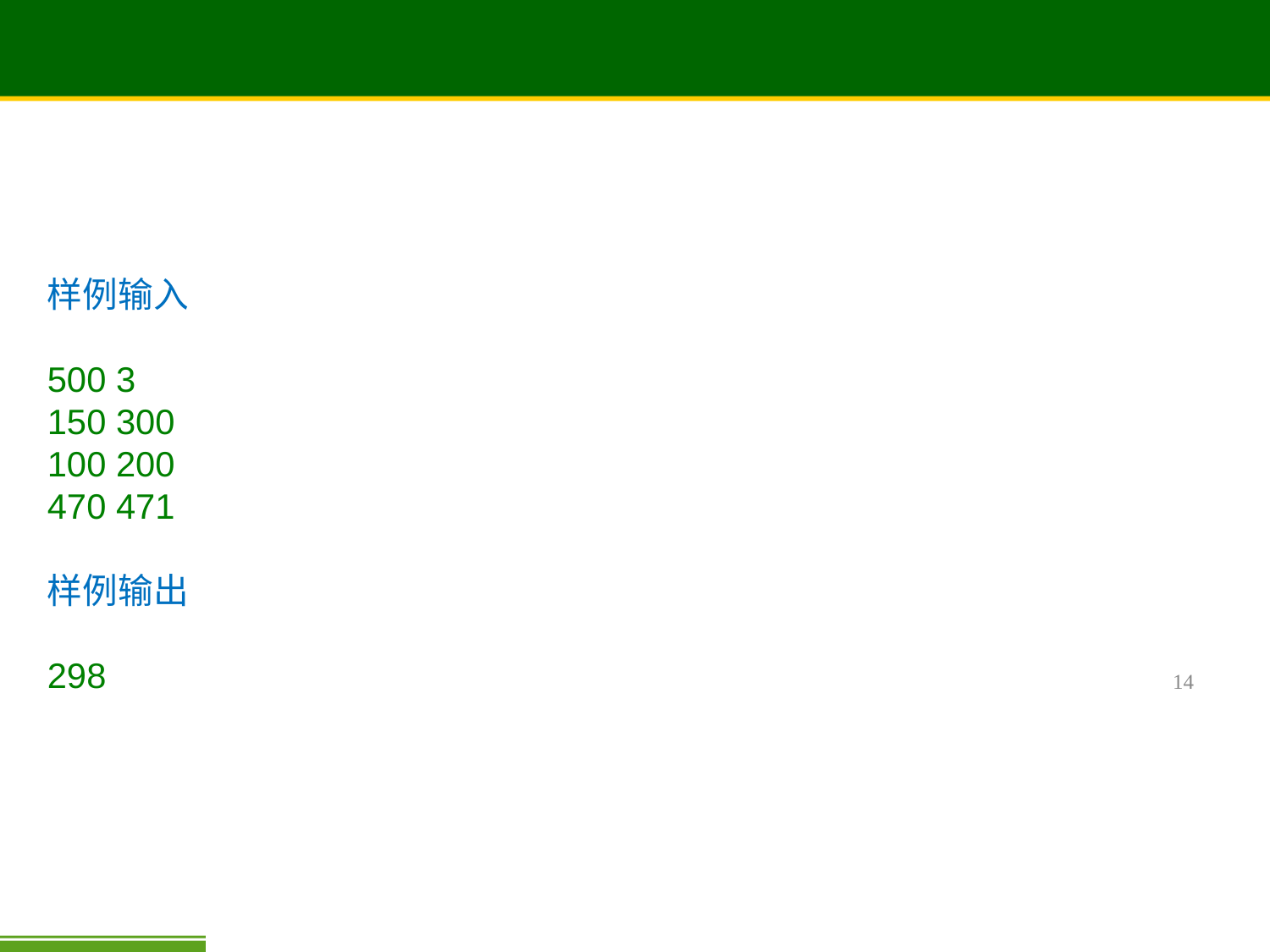

#
样例输入

500 3
150 300
100 200
470 471
样例输出

298
14